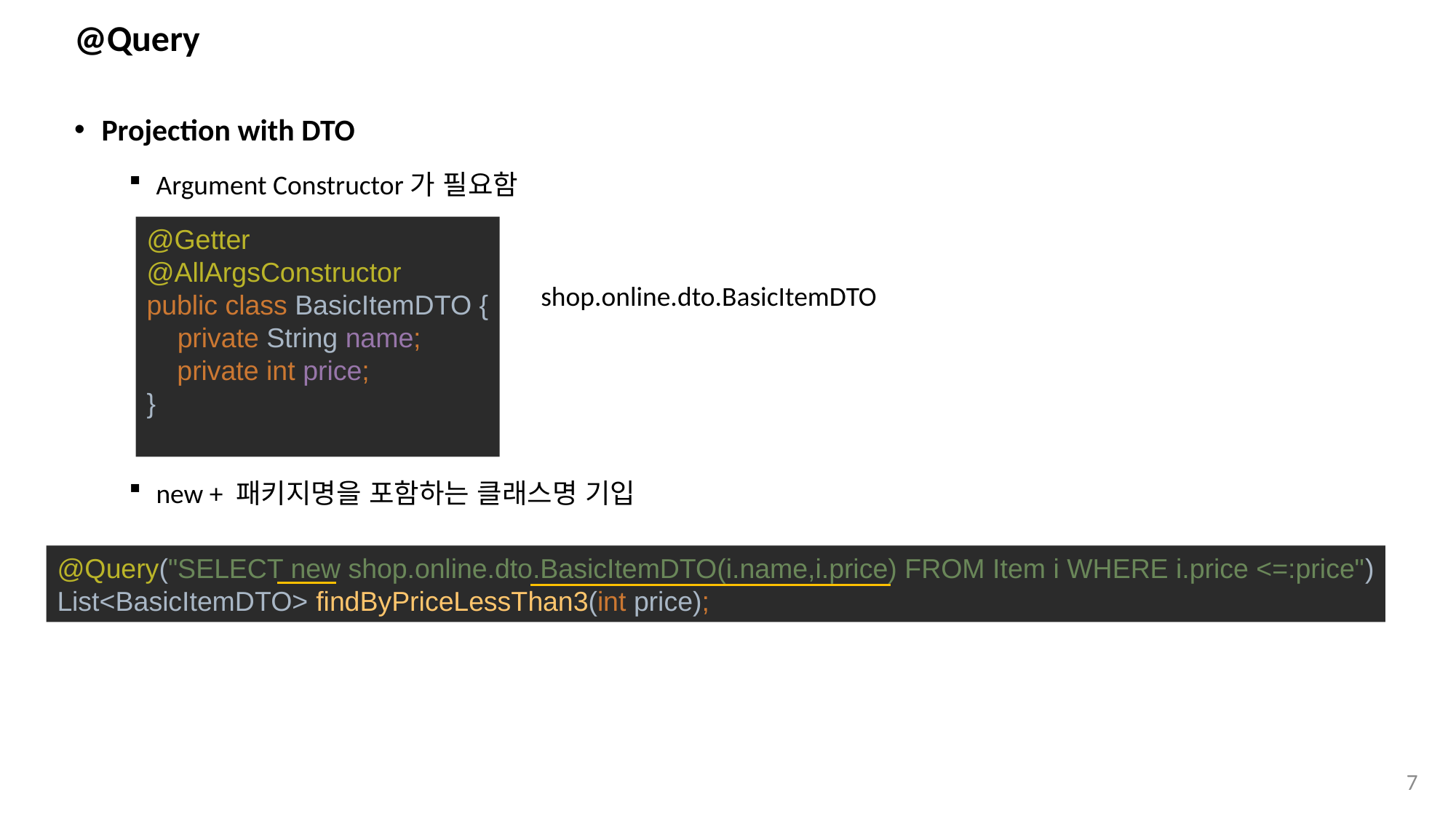

# @Query
Projection with DTO
Argument Constructor가 필요함

new + 패키지명을 포함하는 클래스명 기입

@Getter
@AllArgsConstructor
public class BasicItemDTO {
    private String name;
    private int price;
}
shop.online.dto.BasicItemDTO
@Query("SELECT new shop.online.dto.BasicItemDTO(i.name,i.price) FROM Item i WHERE i.price <=:price")
List<BasicItemDTO> findByPriceLessThan3(int price);
7